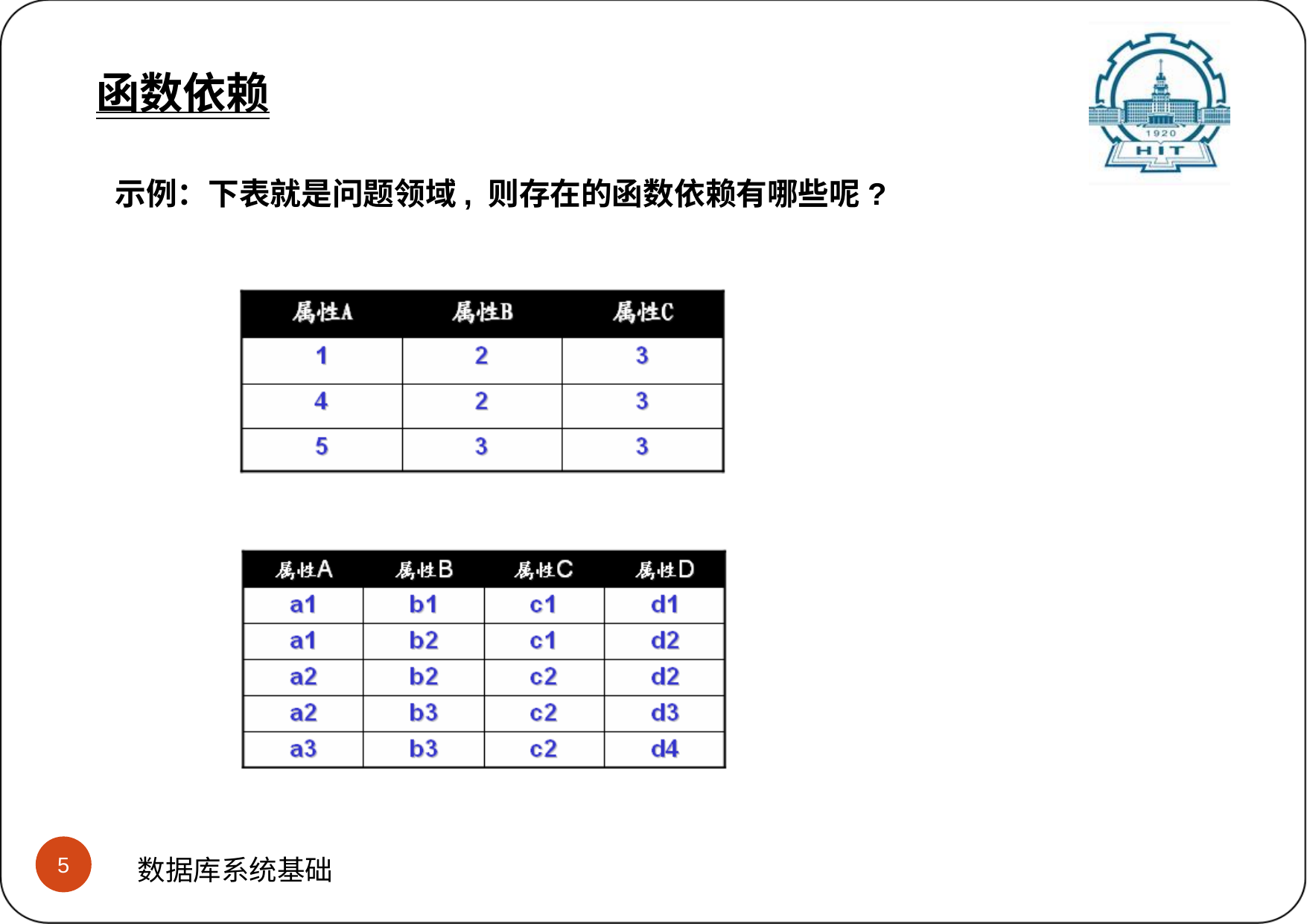

# 函数依赖
(2)函数依赖的示例
函数依赖
示例：下表就是问题领域, 则存在的函数依赖有哪些呢?